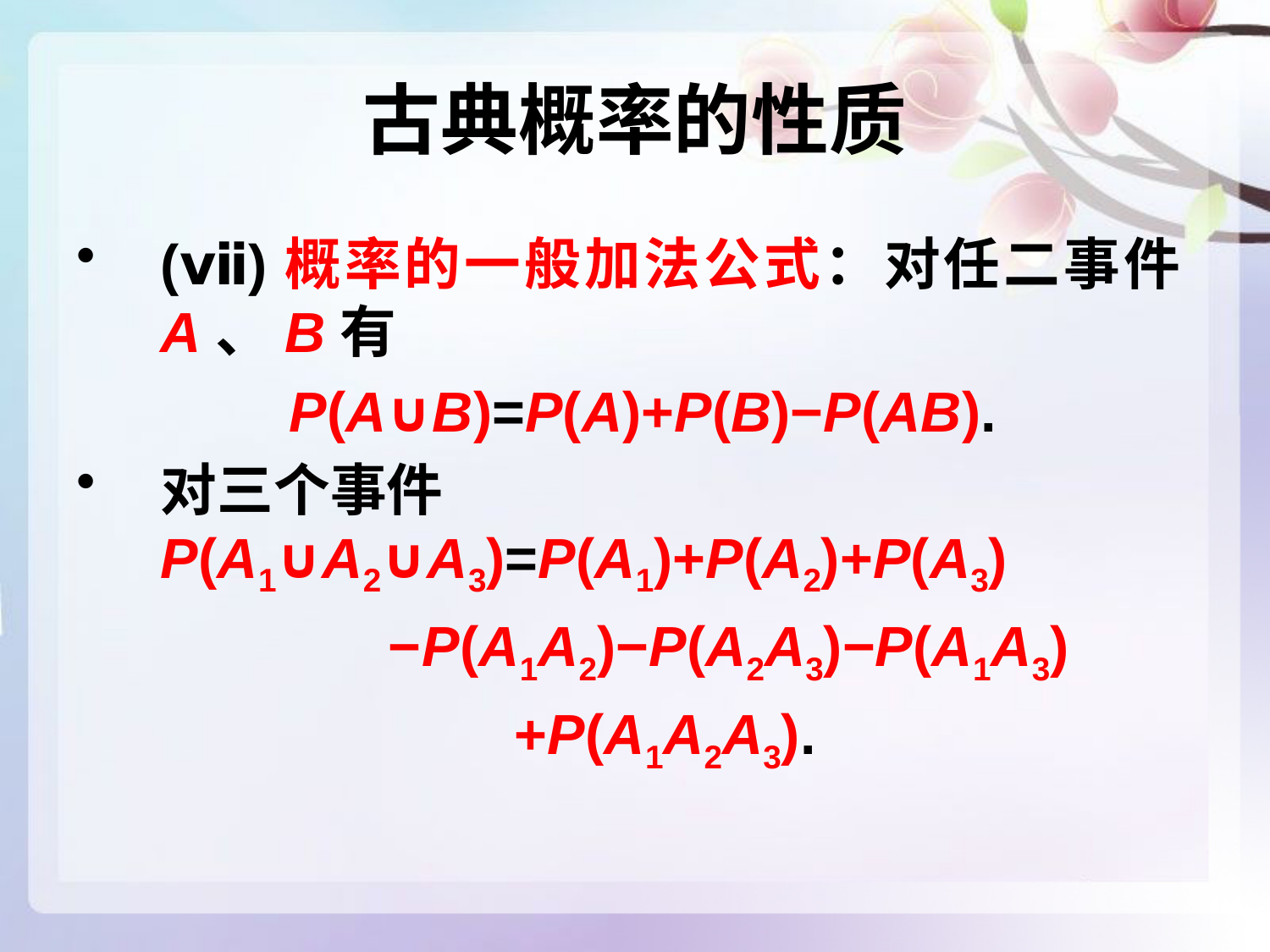

# 古典概率的性质
(ⅶ)概率的一般加法公式：对任二事件A、B有
 P(A∪B)=P(A)+P(B)−P(AB).
对三个事件 P(A1∪A2∪A3)=P(A1)+P(A2)+P(A3)
                    −P(A1A2)−P(A2A3)−P(A1A3)
                            +P(A1A2A3).